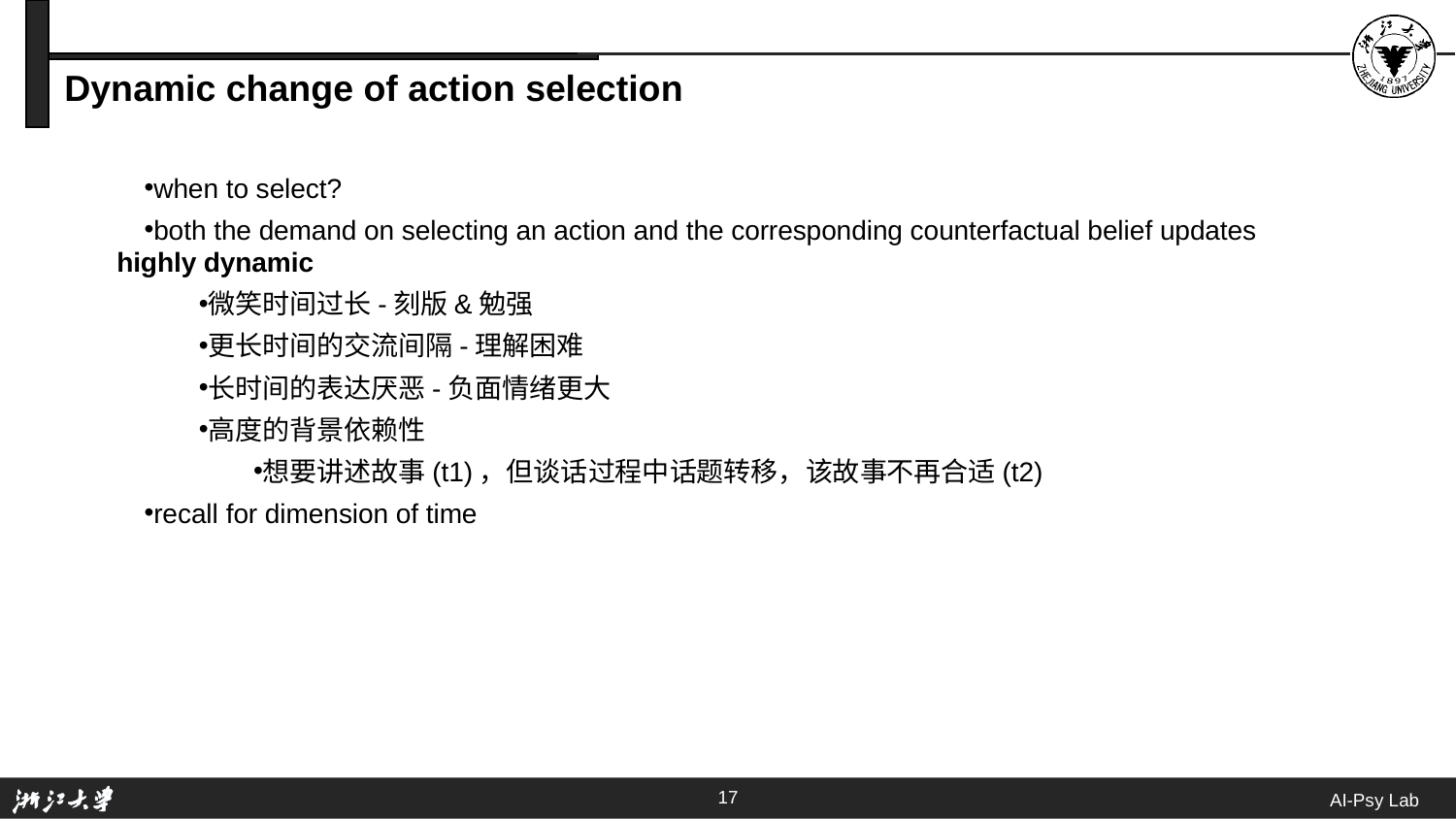

# Dynamic change of action selection
when to select?
both the demand on selecting an action and the corresponding counterfactual belief updates highly dynamic
微笑时间过长-刻版&勉强
更长时间的交流间隔-理解困难
长时间的表达厌恶-负面情绪更大
高度的背景依赖性
想要讲述故事(t1)，但谈话过程中话题转移，该故事不再合适(t2)
recall for dimension of time
17